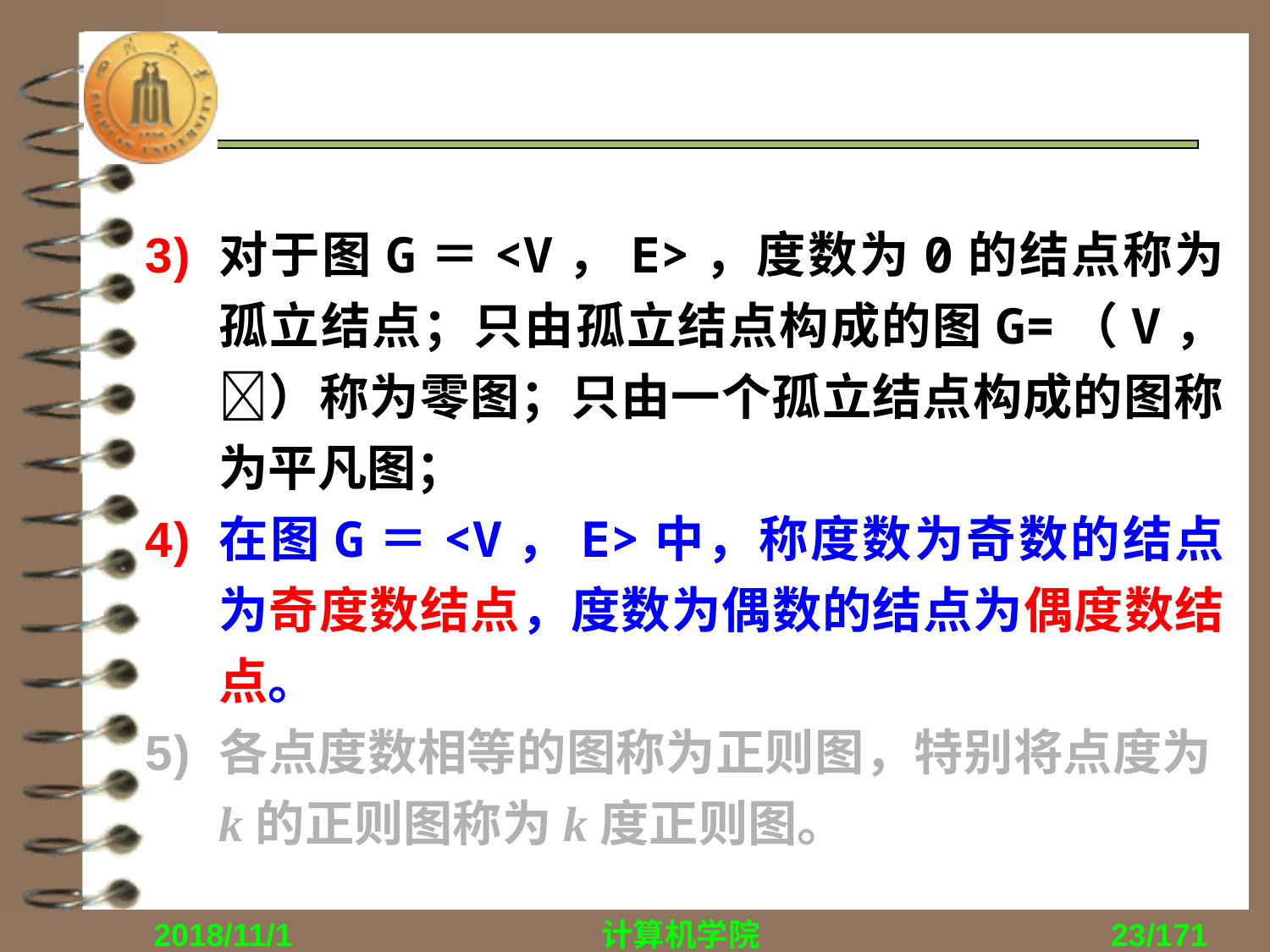

#

对于图G＝<V，E>，度数为0的结点称为孤立结点；只由孤立结点构成的图G=（V，∅）称为零图；只由一个孤立结点构成的图称为平凡图；
在图G＝<V，E>中，称度数为奇数的结点为奇度数结点，度数为偶数的结点为偶度数结点。
各点度数相等的图称为正则图，特别将点度为k的正则图称为k度正则图。
2018/11/1
计算机学院
23/171